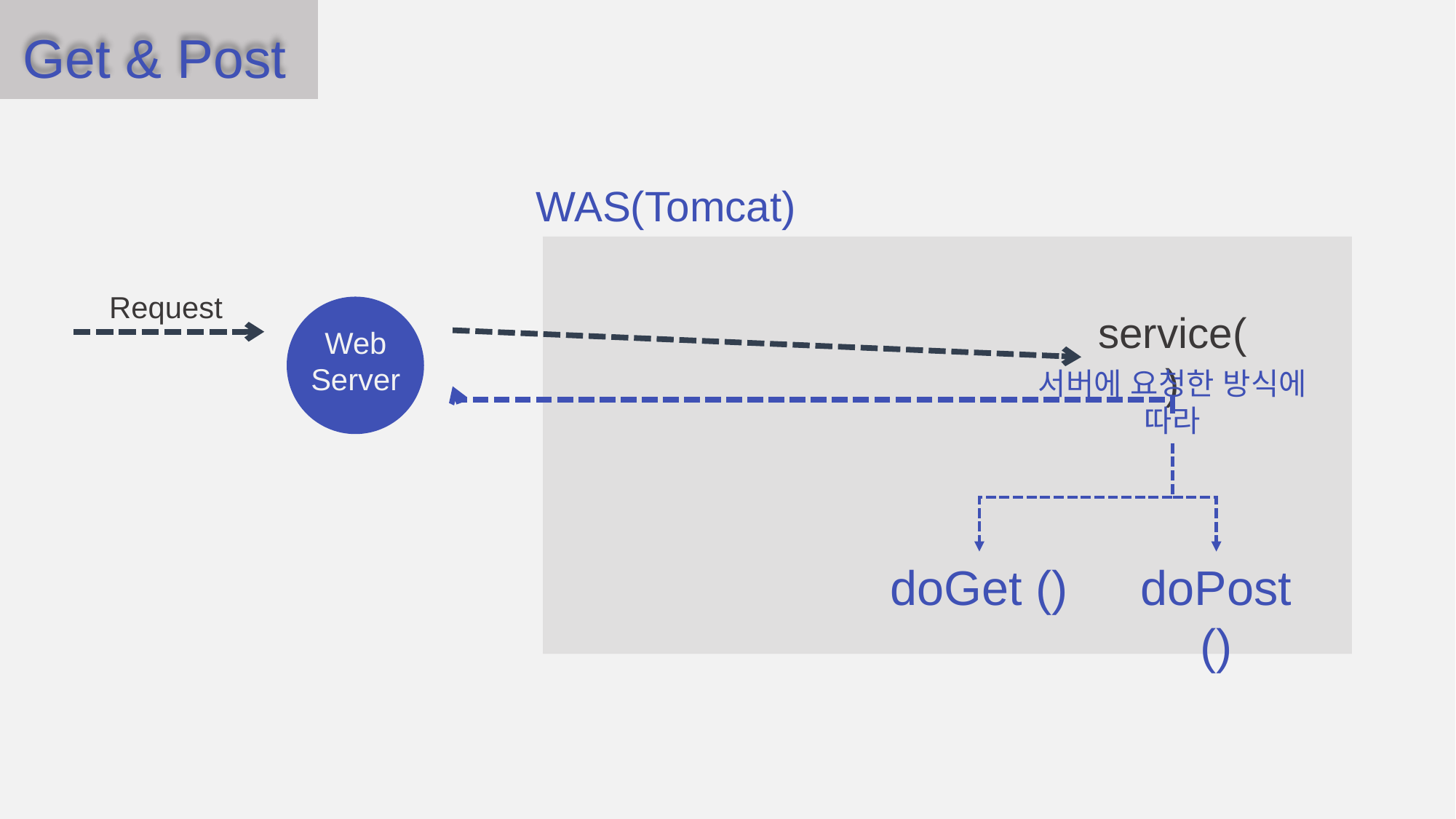

Get & Post
WAS(Tomcat)

Request

Web Server
service()
서버에 요청한 방식에 따라
doPost ()
doGet ()